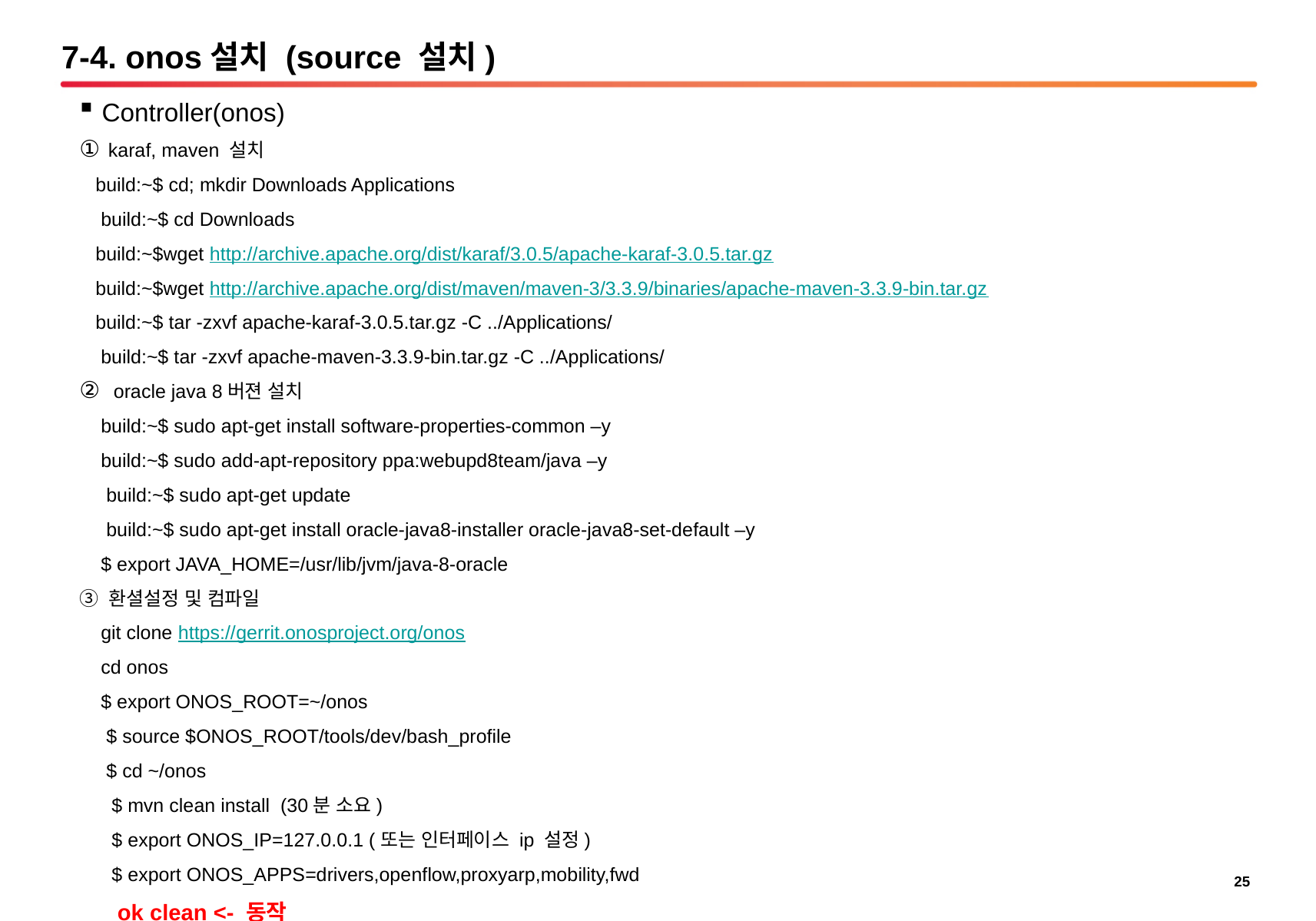

# 7-4. onos설치 (source 설치)
Controller(onos)
karaf, maven 설치
   build:~$ cd; mkdir Downloads Applications
    build:~$ cd Downloads
   build:~$wget http://archive.apache.org/dist/karaf/3.0.5/apache-karaf-3.0.5.tar.gz
   build:~$wget http://archive.apache.org/dist/maven/maven-3/3.3.9/binaries/apache-maven-3.3.9-bin.tar.gz
   build:~$ tar -zxvf apache-karaf-3.0.5.tar.gz -C ../Applications/
    build:~$ tar -zxvf apache-maven-3.3.9-bin.tar.gz -C ../Applications/
 oracle java 8버젼 설치
    build:~$ sudo apt-get install software-properties-common –y
    build:~$ sudo add-apt-repository ppa:webupd8team/java –y
     build:~$ sudo apt-get update
     build:~$ sudo apt-get install oracle-java8-installer oracle-java8-set-default –y
    $ export JAVA_HOME=/usr/lib/jvm/java-8-oracle
③ 환셜설정 및 컴파일
    git clone https://gerrit.onosproject.org/onos
    cd onos
    $ export ONOS_ROOT=~/onos
     $ source $ONOS_ROOT/tools/dev/bash_profile
     $ cd ~/onos
      $ mvn clean install  (30분 소요)
      $ export ONOS_IP=127.0.0.1 (또는 인터페이스 ip 설정)
      $ export ONOS_APPS=drivers,openflow,proxyarp,mobility,fwd
      ok clean <- 동작